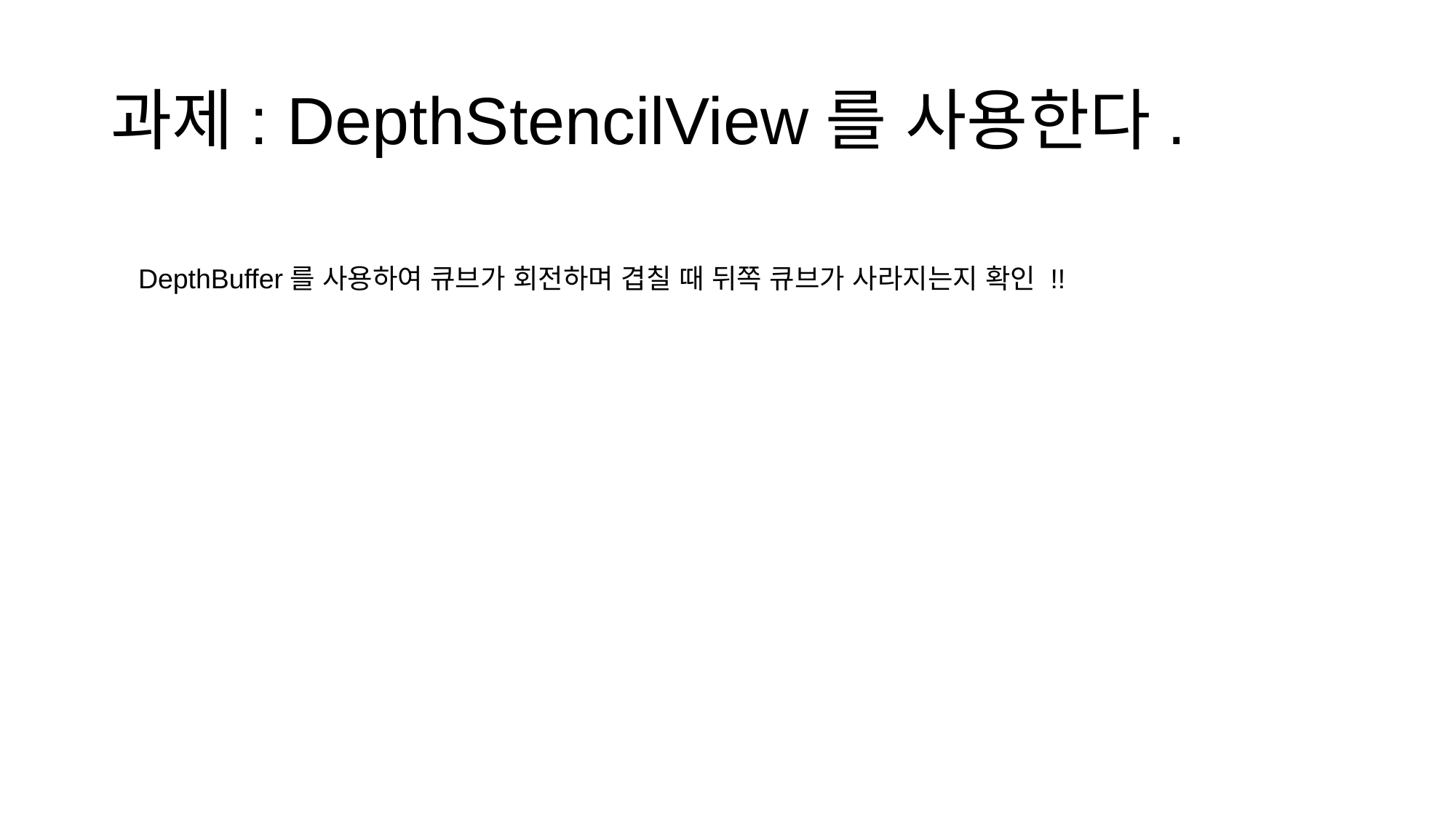

# 과제: DepthStencilView를 사용한다.
DepthBuffer를 사용하여 큐브가 회전하며 겹칠 때 뒤쪽 큐브가 사라지는지 확인 !!